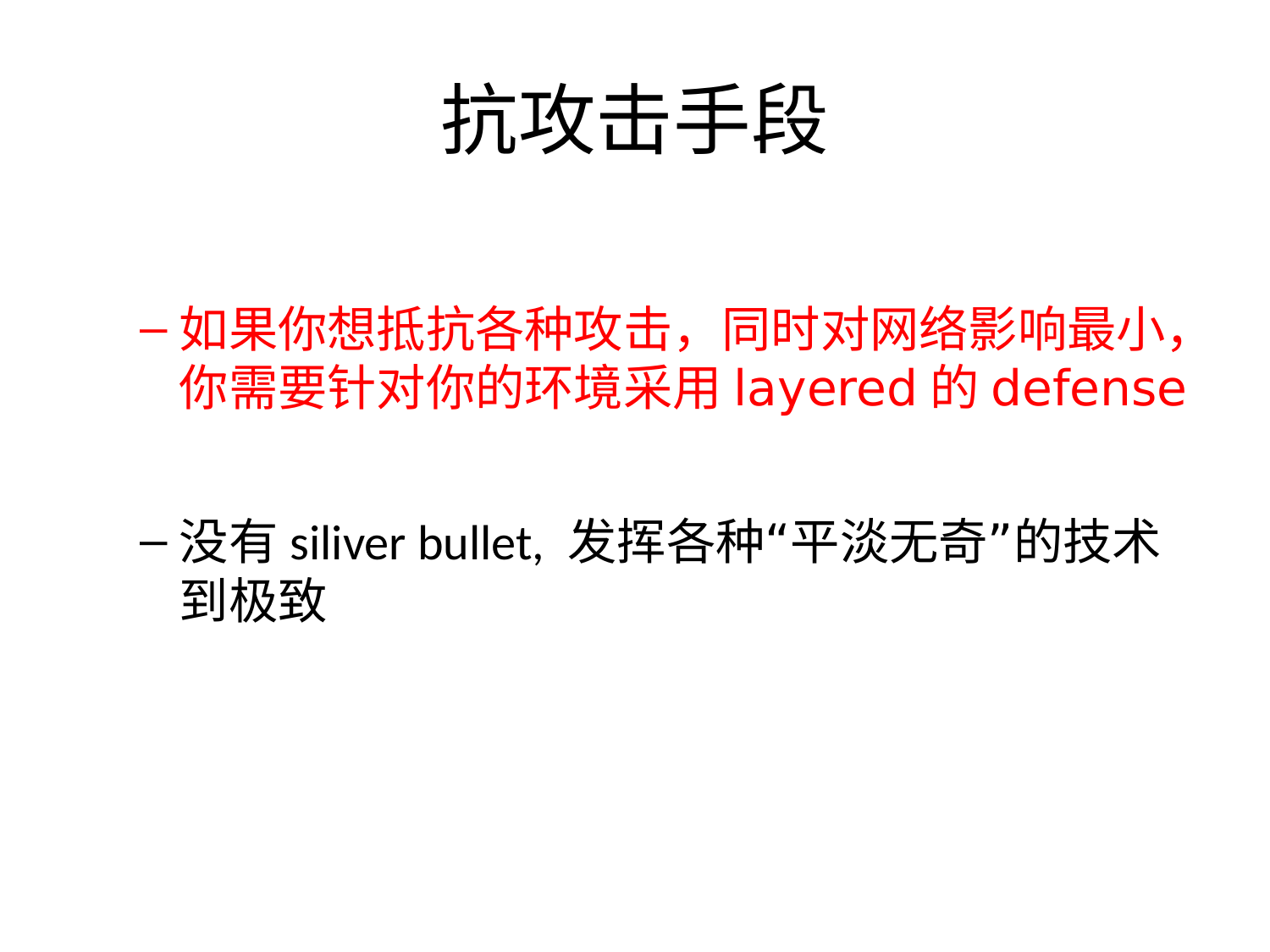

# 抗攻击手段

如果你想抵抗各种攻击，同时对网络影响最小，你需要针对你的环境采用layered的defense

没有siliver bullet, 发挥各种“平淡无奇”的技术到极致